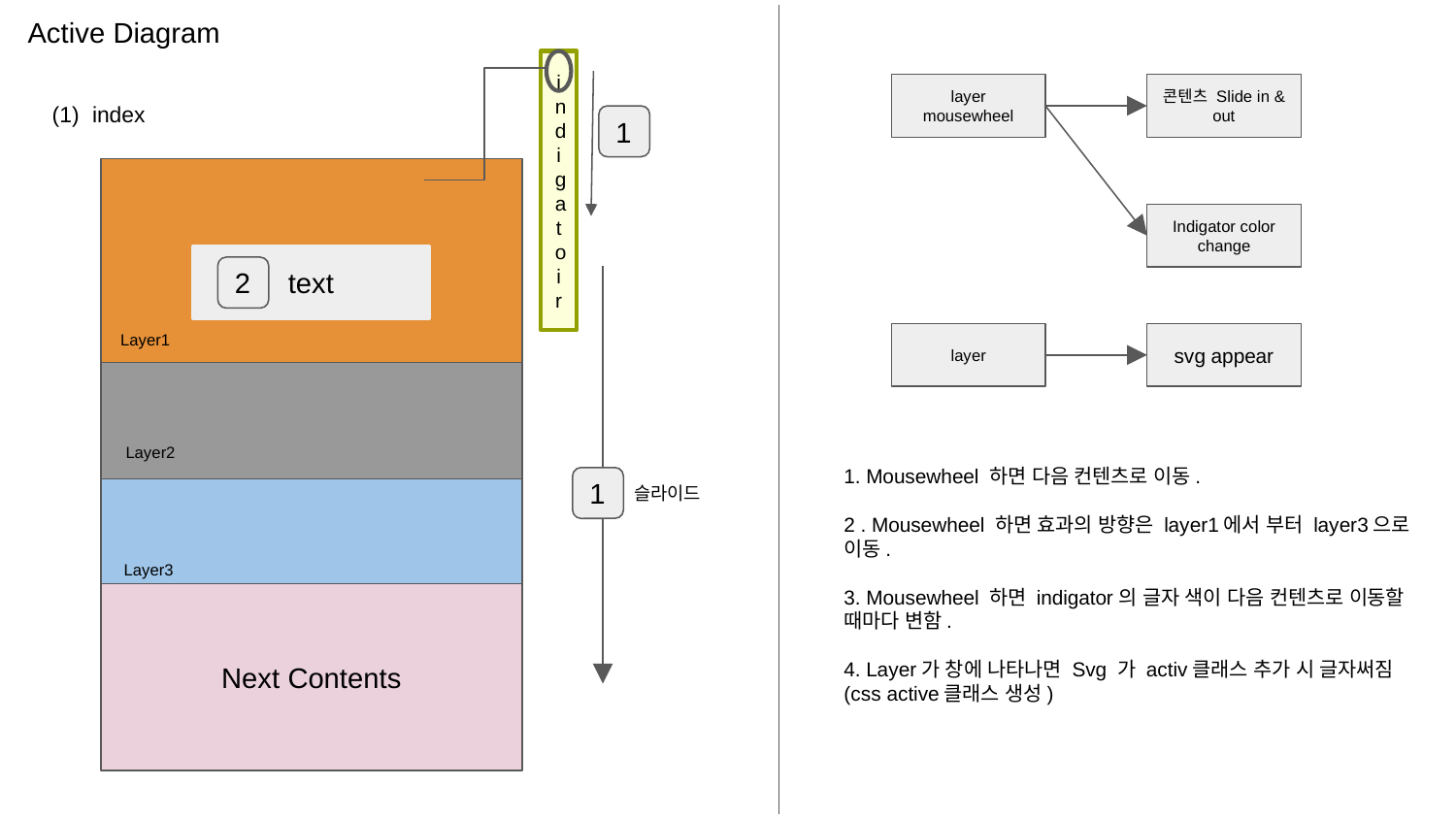

Active Diagram
indigatoir

layer mousewheel
콘텐츠 Slide in & out
(1)  index

1

Layer1

Layer2

Layer3

Next Contents
Indigator color change
text
2
layer
svg appear
1. Mousewheel 하면 다음 컨텐츠로 이동.

2 . Mousewheel 하면 효과의 방향은 layer1에서 부터 layer3으로 이동.

3. Mousewheel 하면 indigator의 글자 색이 다음 컨텐츠로 이동할 때마다 변함.

4. Layer가 창에 나타나면 Svg 가 activ클래스 추가 시 글자써짐 (css active클래스 생성)

1
슬라이드